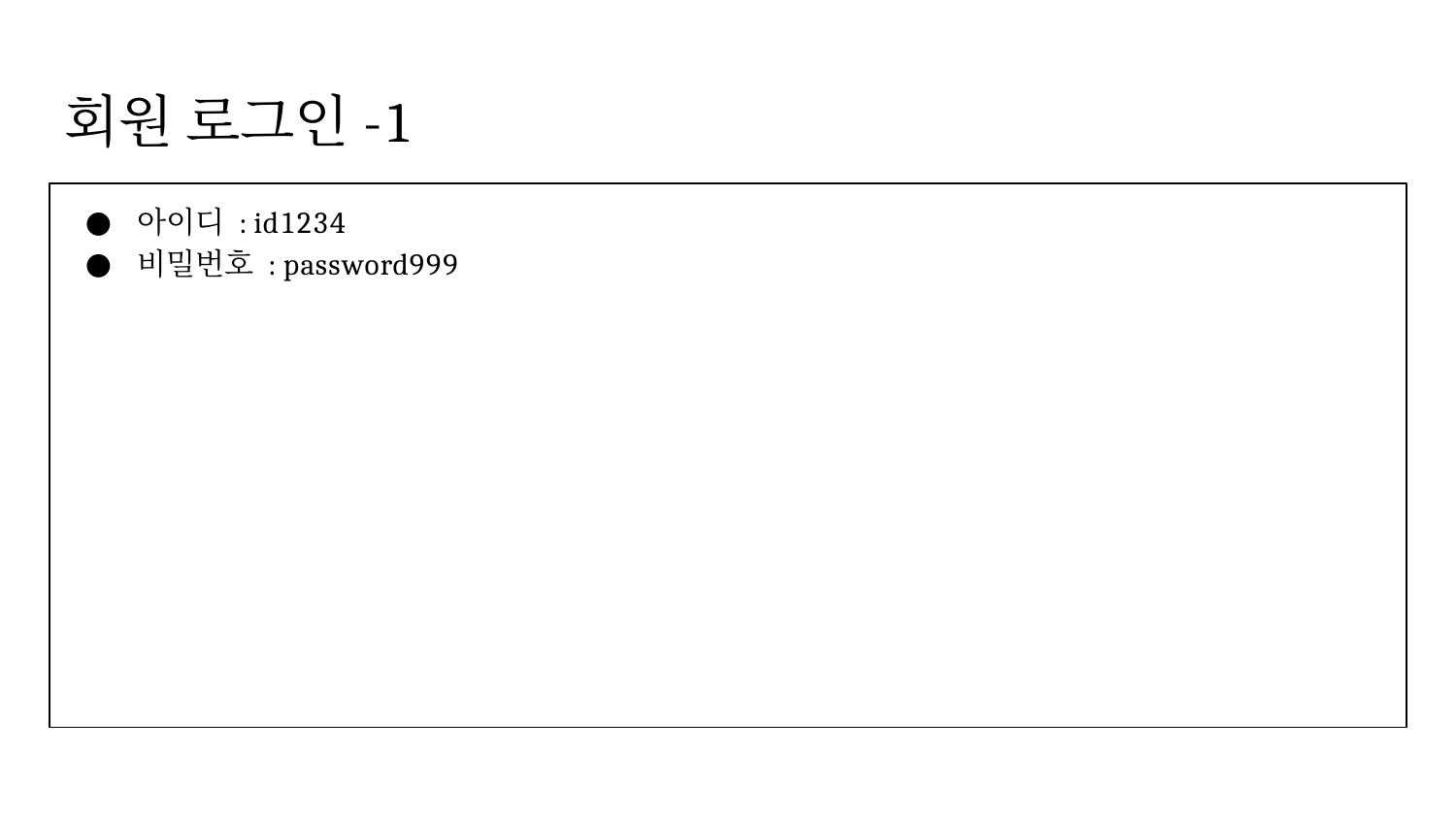

# 회원 로그인-1
아이디 : id1234
비밀번호 : password999